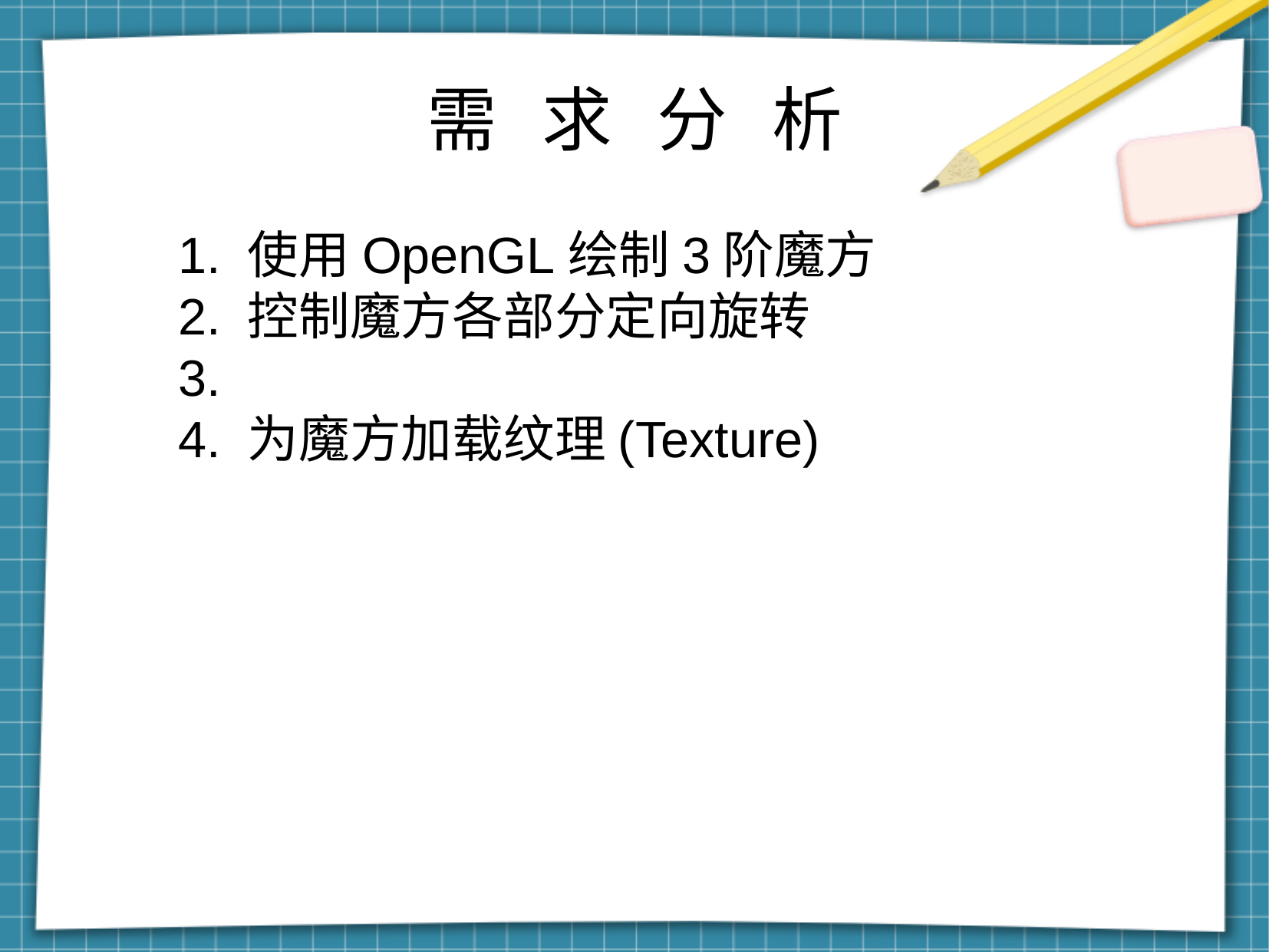

需	求	分	析
	1. 使用OpenGL绘制3阶魔方
	2. 控制魔方各部分定向旋转
	3.
	4. 为魔方加载纹理(Texture)